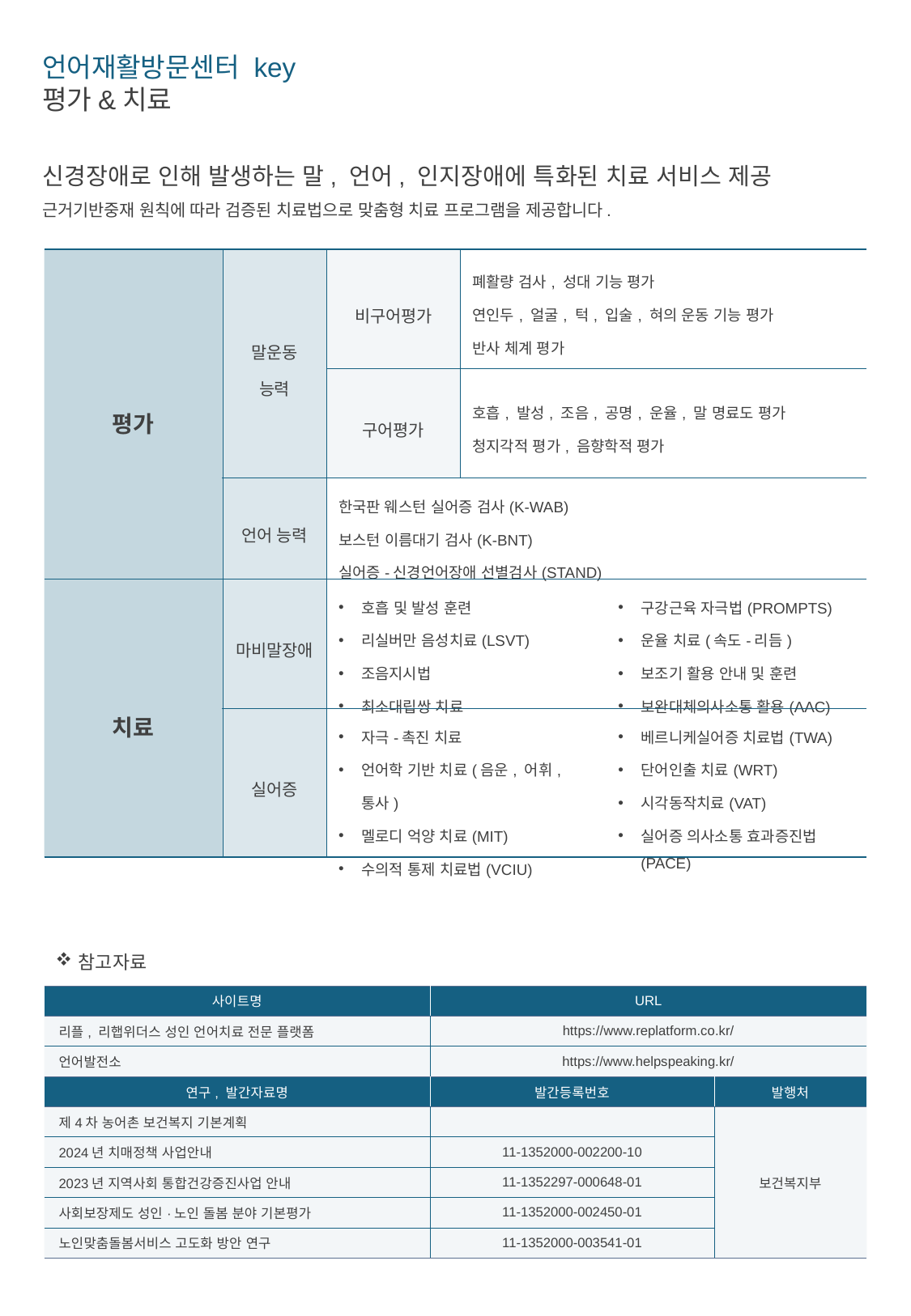

언어재활방문센터 key
평가&치료
신경장애로 인해 발생하는 말, 언어, 인지장애에 특화된 치료 서비스 제공
근거기반중재 원칙에 따라 검증된 치료법으로 맞춤형 치료 프로그램을 제공합니다.
| 평가 | 말운동 능력 | 비구어평가 | 폐활량 검사, 성대 기능 평가 연인두, 얼굴, 턱, 입술, 혀의 운동 기능 평가 반사 체계 평가 |  |
| --- | --- | --- | --- | --- |
|  |  | 구어평가 | 호흡, 발성, 조음, 공명, 운율, 말 명료도 평가 청지각적 평가, 음향학적 평가 |  |
|  | 언어 능력 | 한국판 웨스턴 실어증 검사(K-WAB) 보스턴 이름대기 검사(K-BNT) 실어증-신경언어장애 선별검사(STAND) |  |  |
| 치료 | 마비말장애 | 호흡 및 발성 훈련 리실버만 음성치료(LSVT) 조음지시법 최소대립쌍 치료 |  | 구강근육 자극법(PROMPTS) 운율 치료(속도-리듬) 보조기 활용 안내 및 훈련 보완대체의사소통 활용(AAC) |
|  | 실어증 | 자극-촉진 치료 언어학 기반 치료(음운, 어휘, 통사) 멜로디 억양 치료(MIT) 수의적 통제 치료법(VCIU) |  | 베르니케실어증 치료법(TWA) 단어인출 치료(WRT) 시각동작치료(VAT) 실어증 의사소통 효과증진법(PACE) |
참고자료
| 사이트명 | URL |  |
| --- | --- | --- |
| 리플, 리햅위더스 성인 언어치료 전문 플랫폼 | https://www.replatform.co.kr/ |  |
| 언어발전소 | https://www.helpspeaking.kr/ |  |
| 연구, 발간자료명 | 발간등록번호 | 발행처 |
| 제4차 농어촌 보건복지 기본계획 |  | 보건복지부 |
| 2024년 치매정책 사업안내 | 11-1352000-002200-10 |  |
| 2023년 지역사회 통합건강증진사업 안내 | 11-1352297-000648-01 |  |
| 사회보장제도 성인·노인 돌봄 분야 기본평가 | 11-1352000-002450-01 |  |
| 노인맞춤돌봄서비스 고도화 방안 연구 | 11-1352000-003541-01 |  |